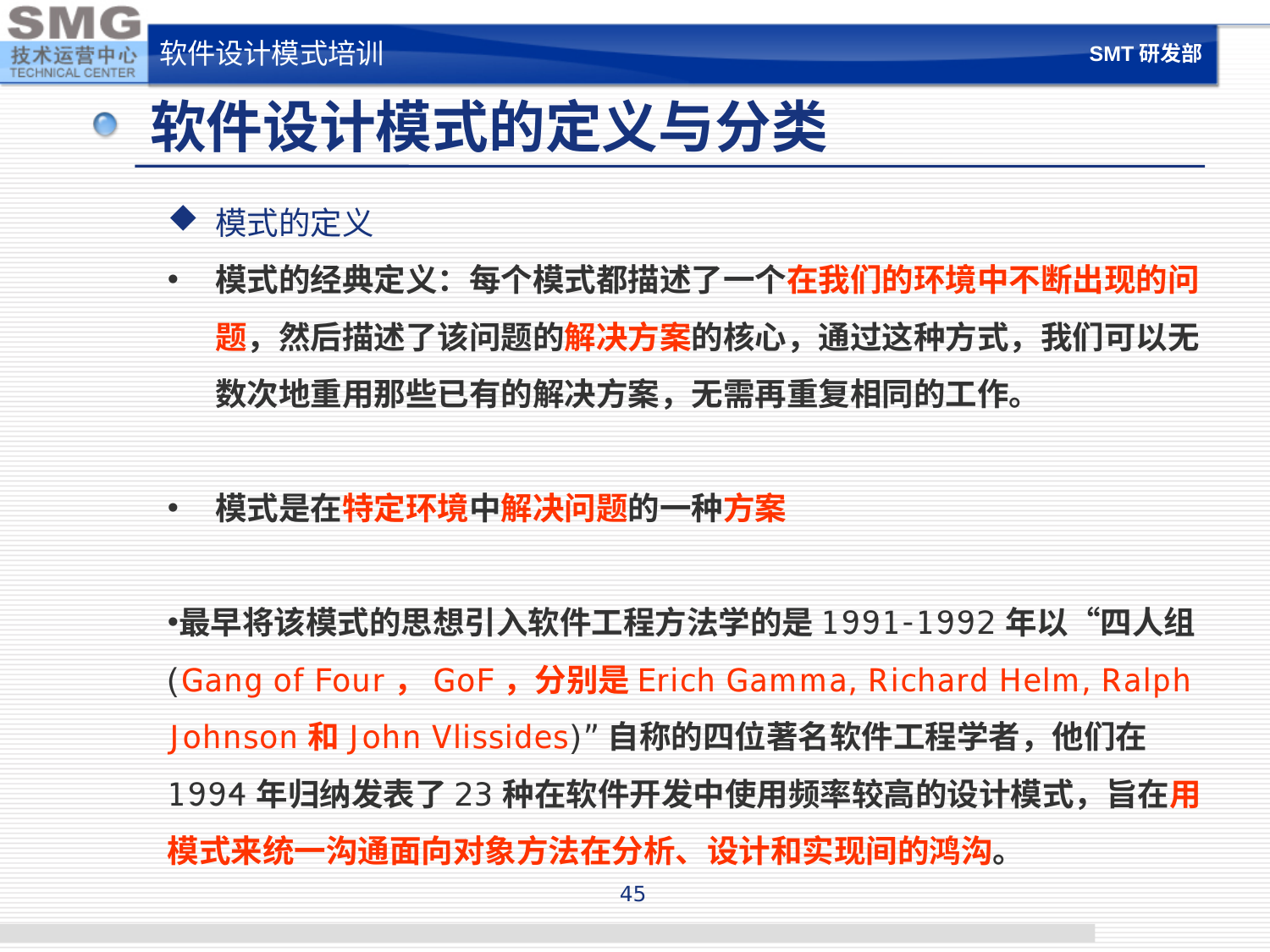

SMT研发部
软件设计模式培训
# 软件设计模式的定义与分类
模式的定义
模式的经典定义：每个模式都描述了一个在我们的环境中不断出现的问题，然后描述了该问题的解决方案的核心，通过这种方式，我们可以无数次地重用那些已有的解决方案，无需再重复相同的工作。

模式是在特定环境中解决问题的一种方案

最早将该模式的思想引入软件工程方法学的是1991-1992年以“四人组(Gang of Four，GoF，分别是Erich Gamma, Richard Helm, Ralph Johnson和John Vlissides)”自称的四位著名软件工程学者，他们在1994年归纳发表了23种在软件开发中使用频率较高的设计模式，旨在用模式来统一沟通面向对象方法在分析、设计和实现间的鸿沟。

45